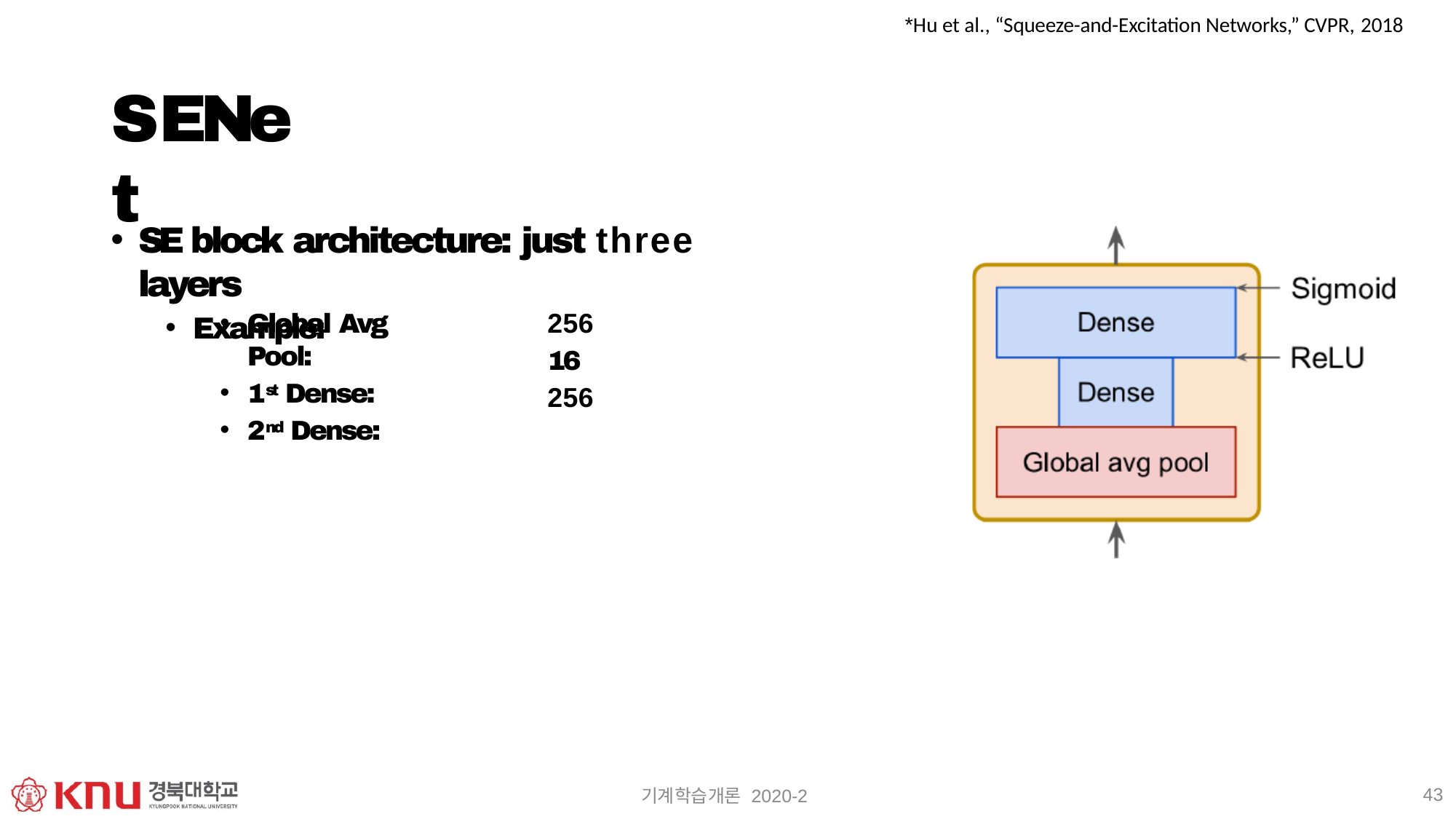

*Hu et al., “Squeeze-and-Excitation Networks,” CVPR, 2018
# SENet
SE block architecture: just three layers
Example:

Global Avg Pool:
1st Dense:
2nd Dense:
256
16
256
43
기계학습개론 2020-2